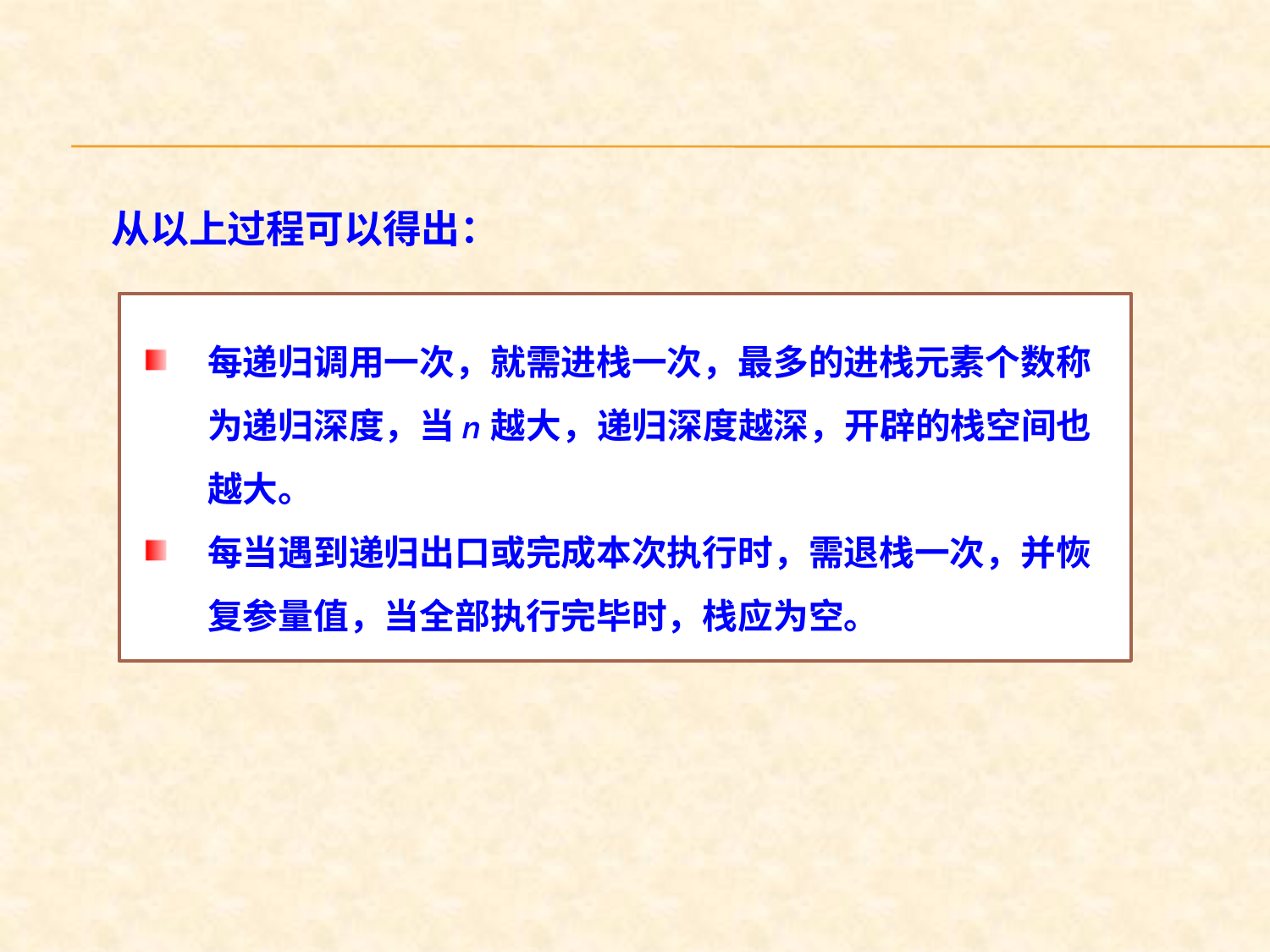

从以上过程可以得出：
每递归调用一次，就需进栈一次，最多的进栈元素个数称为递归深度，当n越大，递归深度越深，开辟的栈空间也越大。
每当遇到递归出口或完成本次执行时，需退栈一次，并恢复参量值，当全部执行完毕时，栈应为空。
21